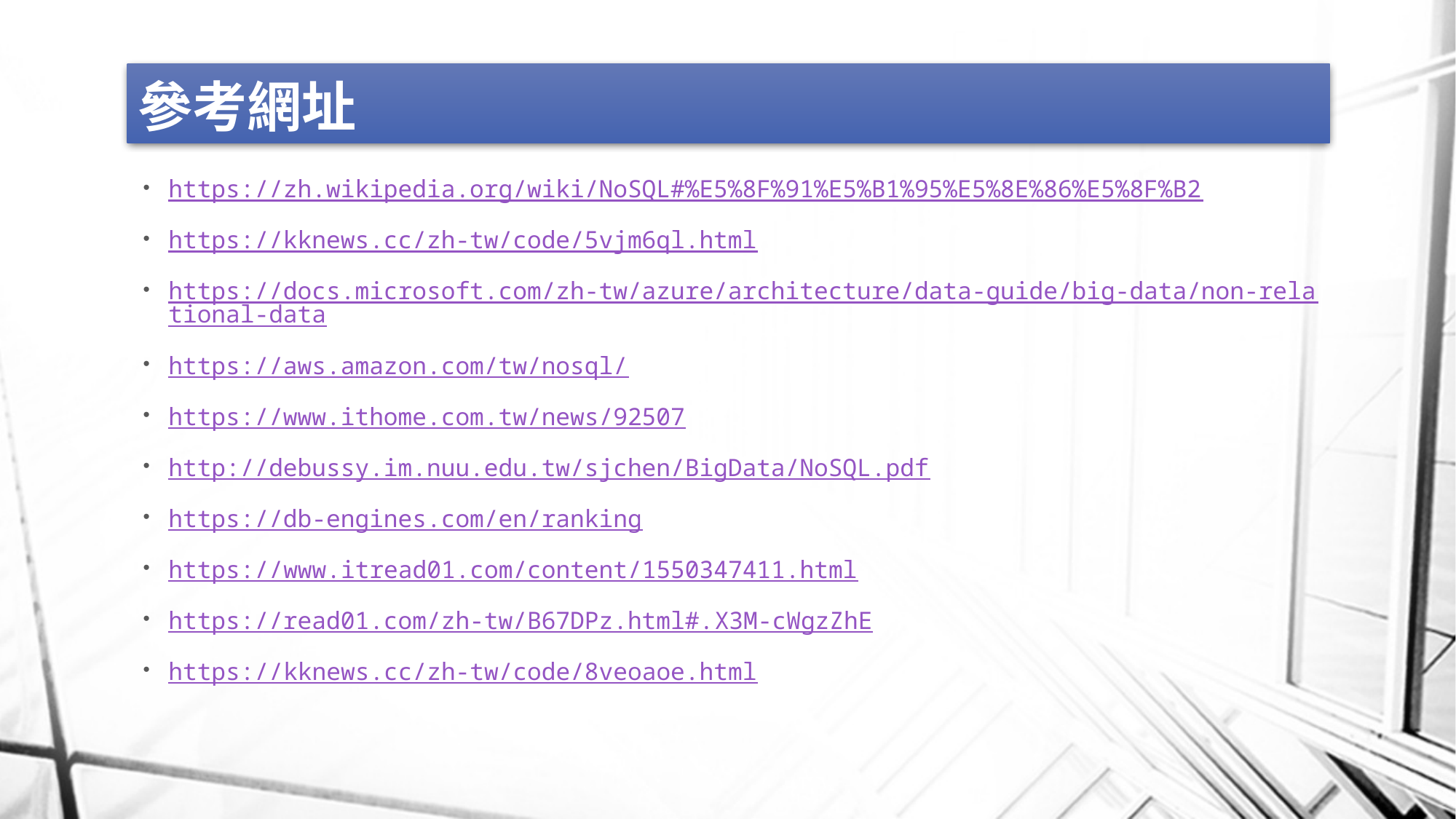

# 參考網址
https://zh.wikipedia.org/wiki/NoSQL#%E5%8F%91%E5%B1%95%E5%8E%86%E5%8F%B2
https://kknews.cc/zh-tw/code/5vjm6ql.html
https://docs.microsoft.com/zh-tw/azure/architecture/data-guide/big-data/non-relational-data
https://aws.amazon.com/tw/nosql/
https://www.ithome.com.tw/news/92507
http://debussy.im.nuu.edu.tw/sjchen/BigData/NoSQL.pdf
https://db-engines.com/en/ranking
https://www.itread01.com/content/1550347411.html
https://read01.com/zh-tw/B67DPz.html#.X3M-cWgzZhE
https://kknews.cc/zh-tw/code/8veoaoe.html